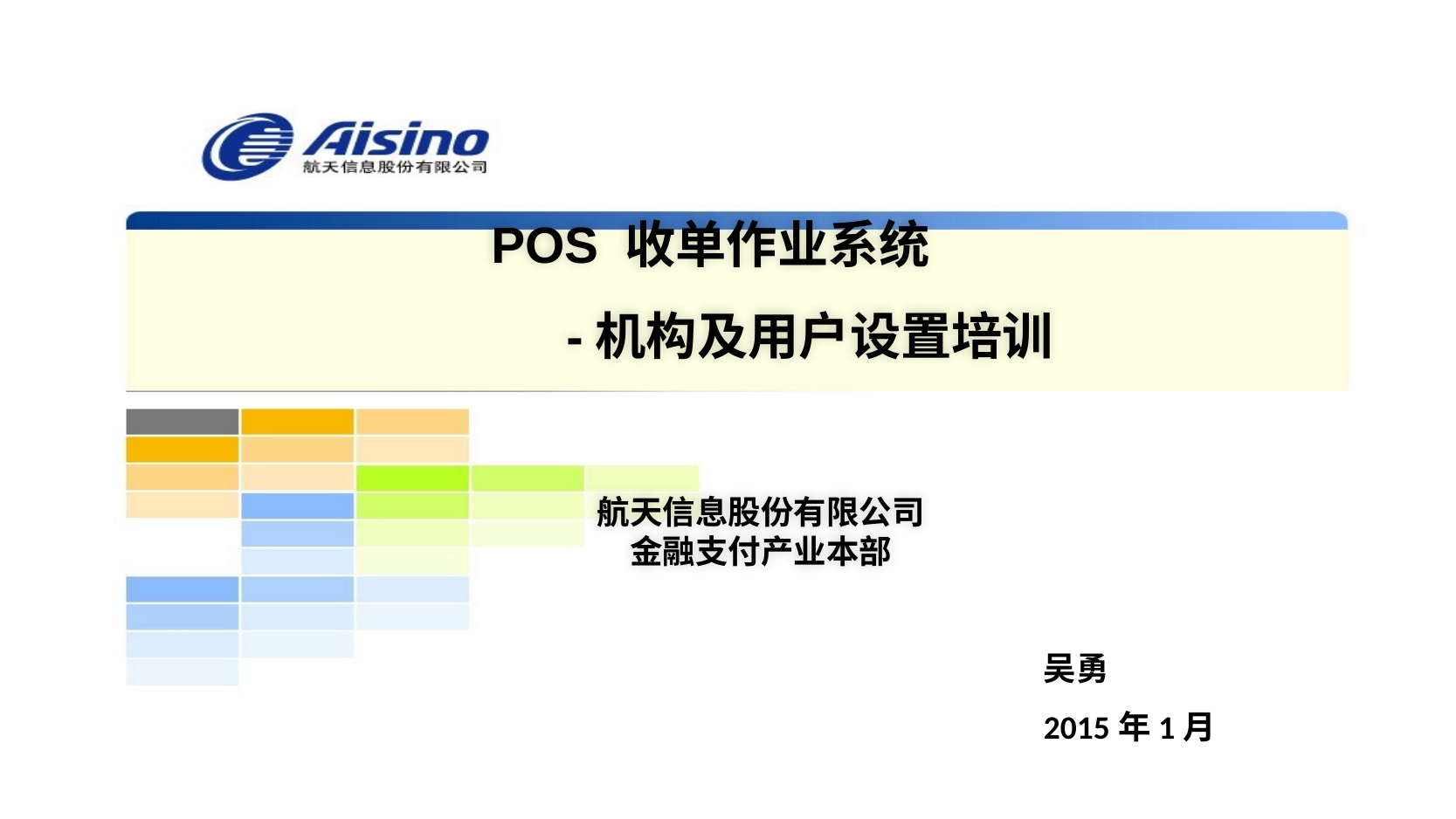

POS 收单作业系统
              -机构及用户设置培训
航天信息股份有限公司
金融支付产业本部
吴勇
2015年1月